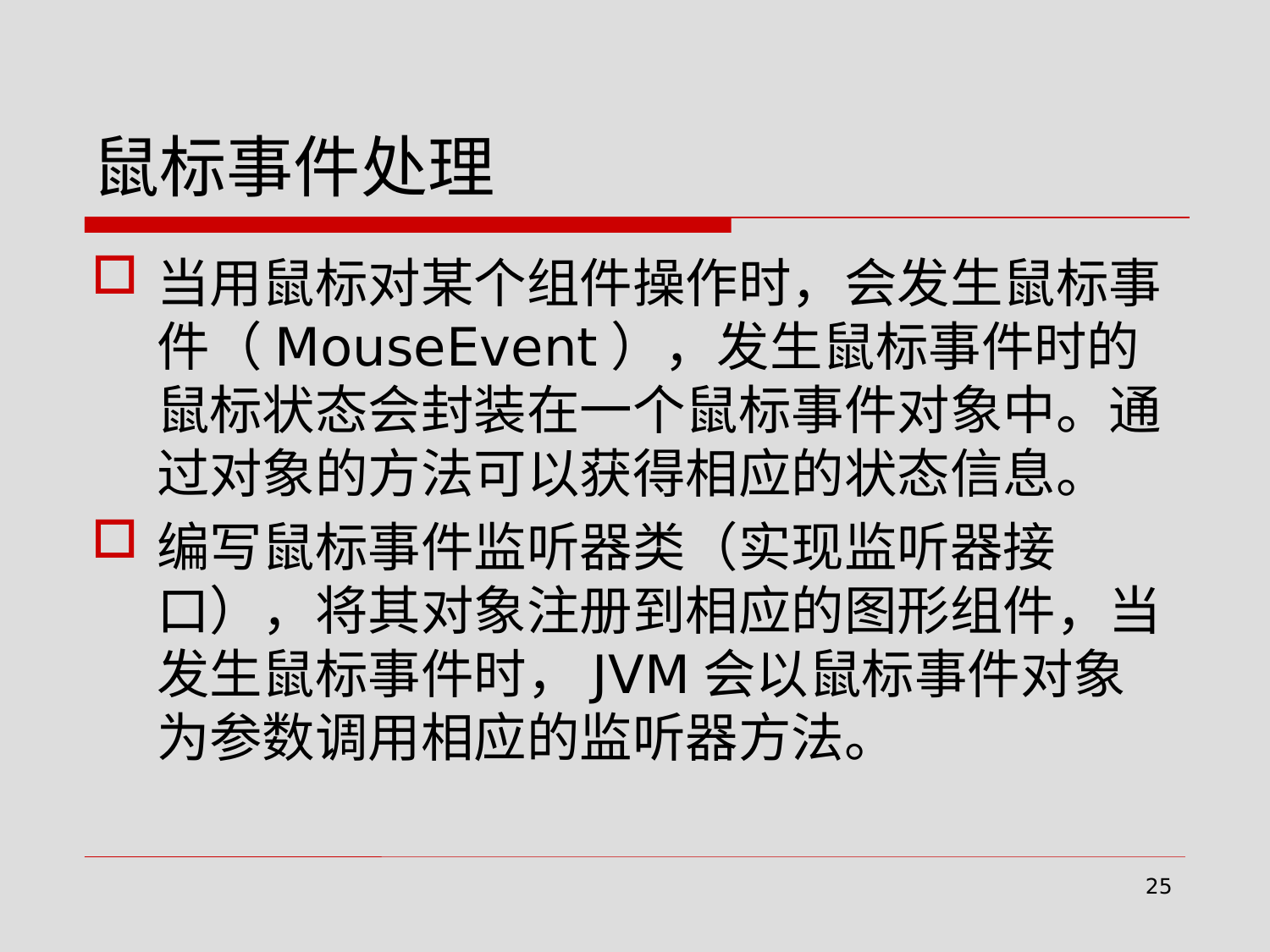

# 鼠标事件处理
当用鼠标对某个组件操作时，会发生鼠标事件（MouseEvent），发生鼠标事件时的鼠标状态会封装在一个鼠标事件对象中。通过对象的方法可以获得相应的状态信息。
编写鼠标事件监听器类（实现监听器接口），将其对象注册到相应的图形组件，当发生鼠标事件时，JVM会以鼠标事件对象为参数调用相应的监听器方法。
25